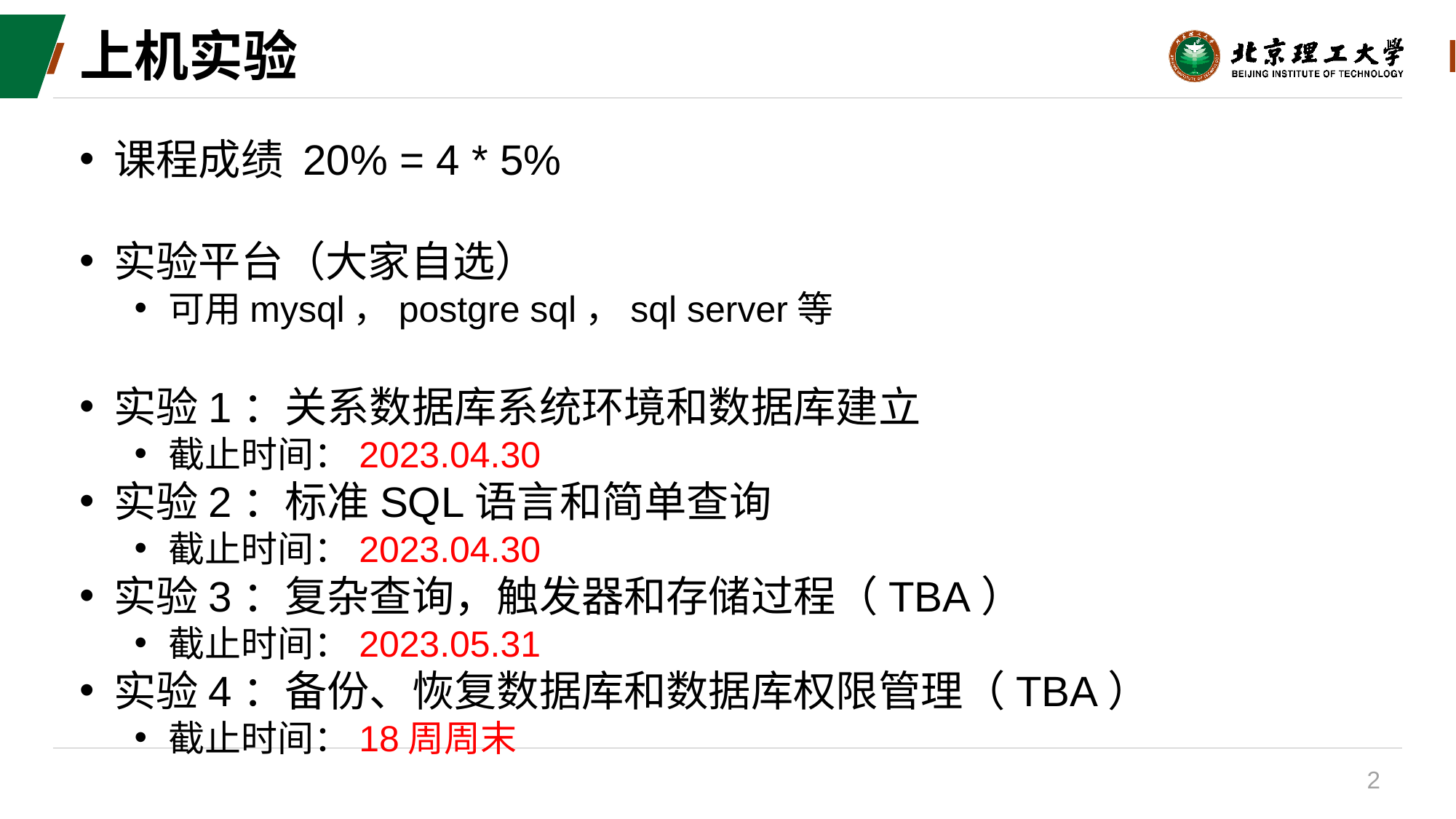

# 上机实验
课程成绩 20% = 4 * 5%

实验平台（大家自选）
可用mysql，postgre sql，sql server等

实验1：关系数据库系统环境和数据库建立
截止时间：2023.04.30
实验2：标准SQL语言和简单查询
截止时间：2023.04.30
实验3：复杂查询，触发器和存储过程（TBA）
截止时间：2023.05.31
实验4：备份、恢复数据库和数据库权限管理（TBA）
截止时间：18周周末